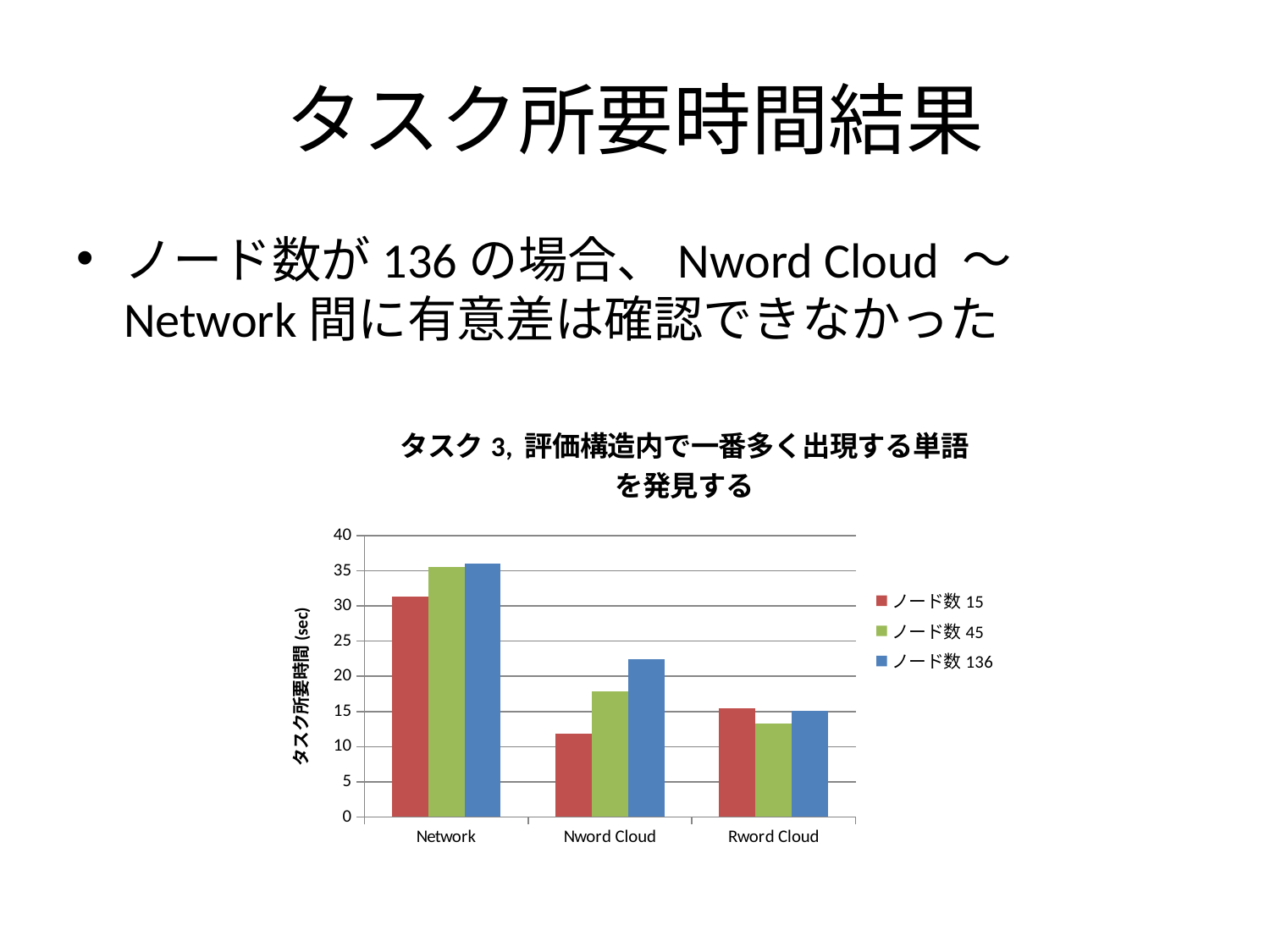

# タスク所要時間結果
ノード数が136の場合、Nword Cloud ～ Network間に有意差は確認できなかった

### Chart: タスク3, 評価構造内で一番多く出現する単語を発見する

| Category |  |  |  |
|---|---|---|---|
| Network | 36.0 | 31.3 | 35.6 |
| Nword Cloud | 22.4 | 11.9 | 17.9 |
| Rword Cloud | 15.1 | 15.4 | 13.3 |